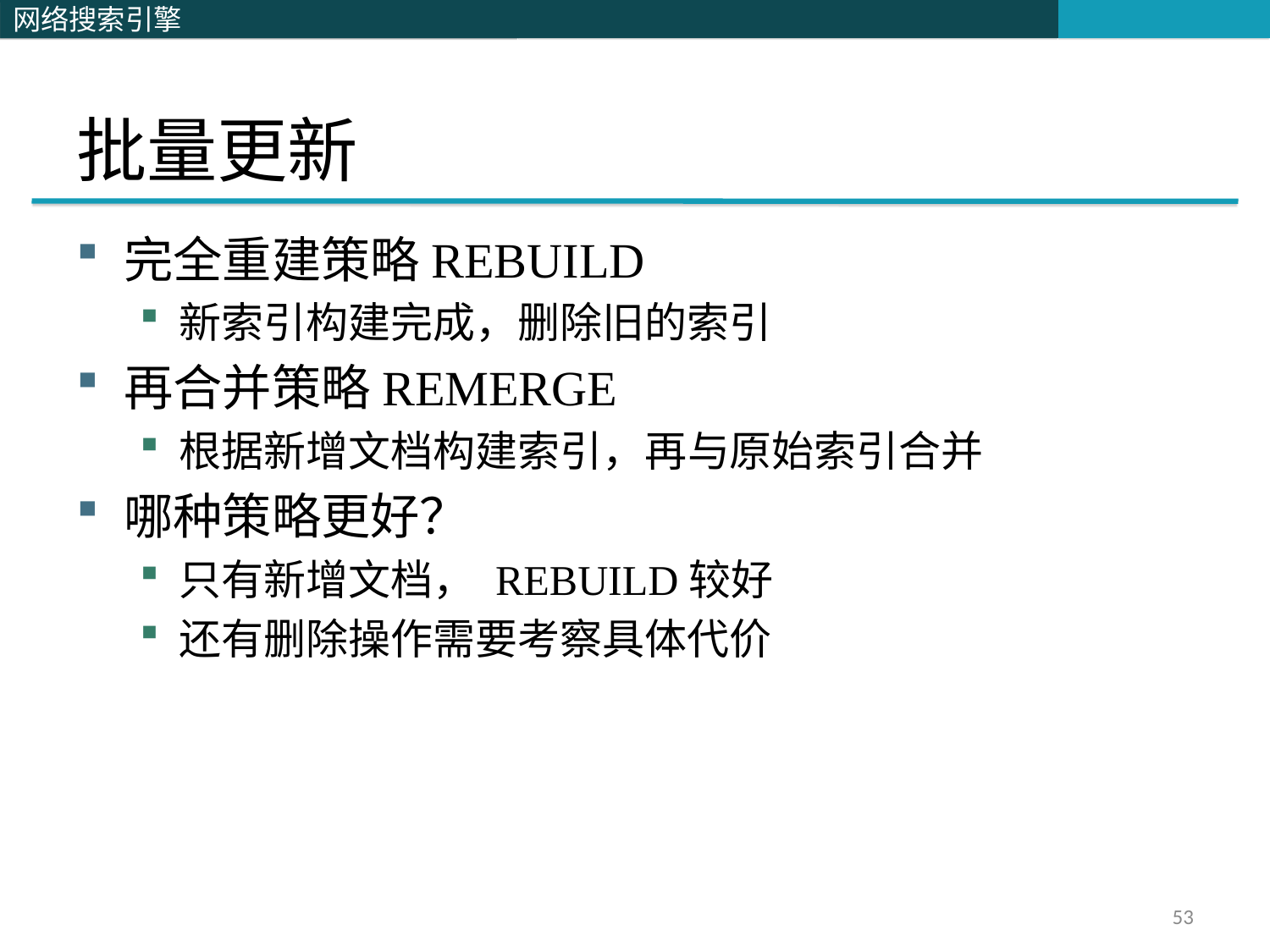

# 批量更新
完全重建策略REBUILD
新索引构建完成，删除旧的索引
再合并策略REMERGE
根据新增文档构建索引，再与原始索引合并
哪种策略更好？
只有新增文档， REBUILD较好
还有删除操作需要考察具体代价
53